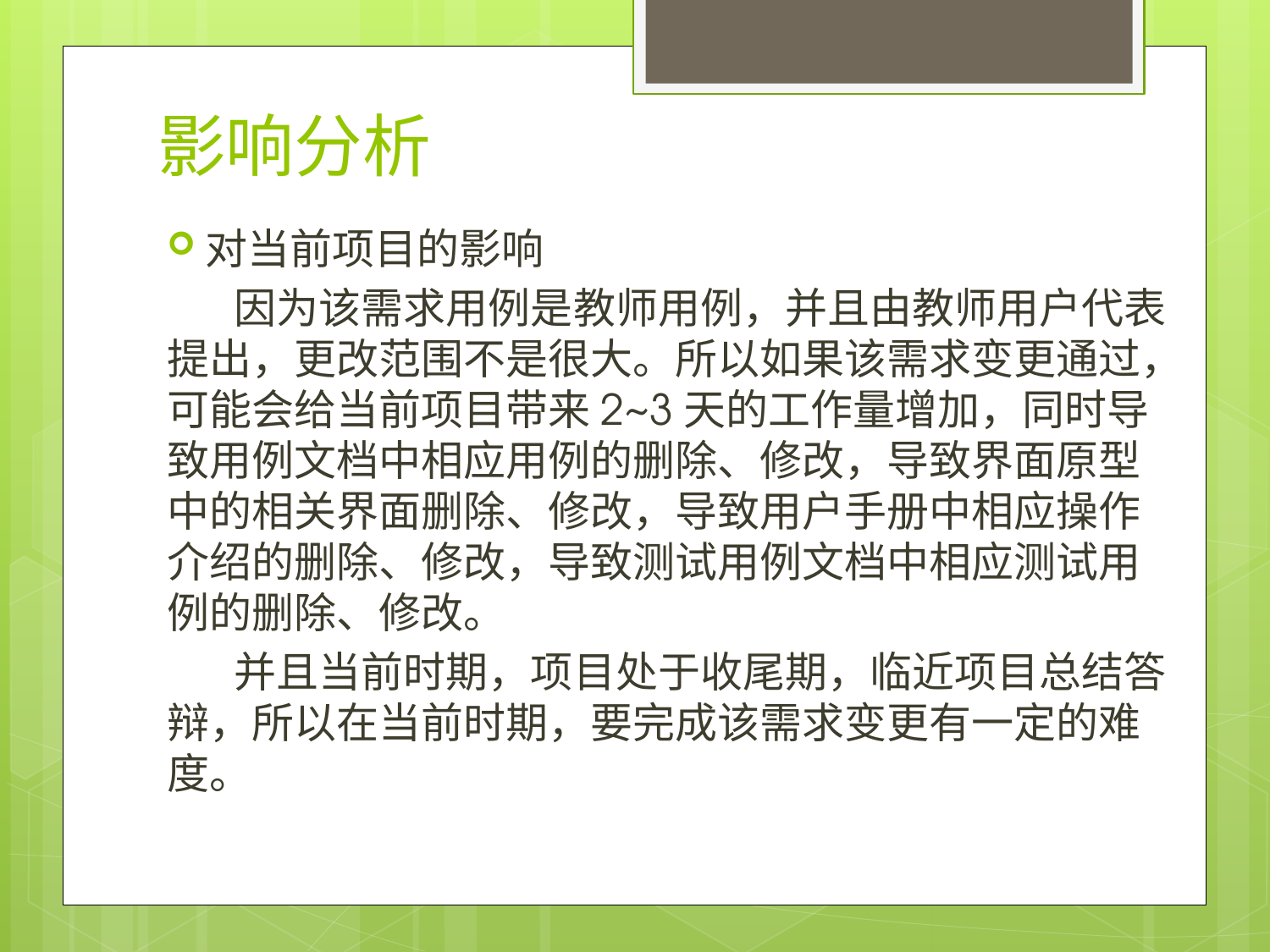

# 影响分析
对当前项目的影响
      因为该需求用例是教师用例，并且由教师用户代表提出，更改范围不是很大。所以如果该需求变更通过，可能会给当前项目带来2~3天的工作量增加，同时导致用例文档中相应用例的删除、修改，导致界面原型中的相关界面删除、修改，导致用户手册中相应操作介绍的删除、修改，导致测试用例文档中相应测试用例的删除、修改。
      并且当前时期，项目处于收尾期，临近项目总结答辩，所以在当前时期，要完成该需求变更有一定的难度。